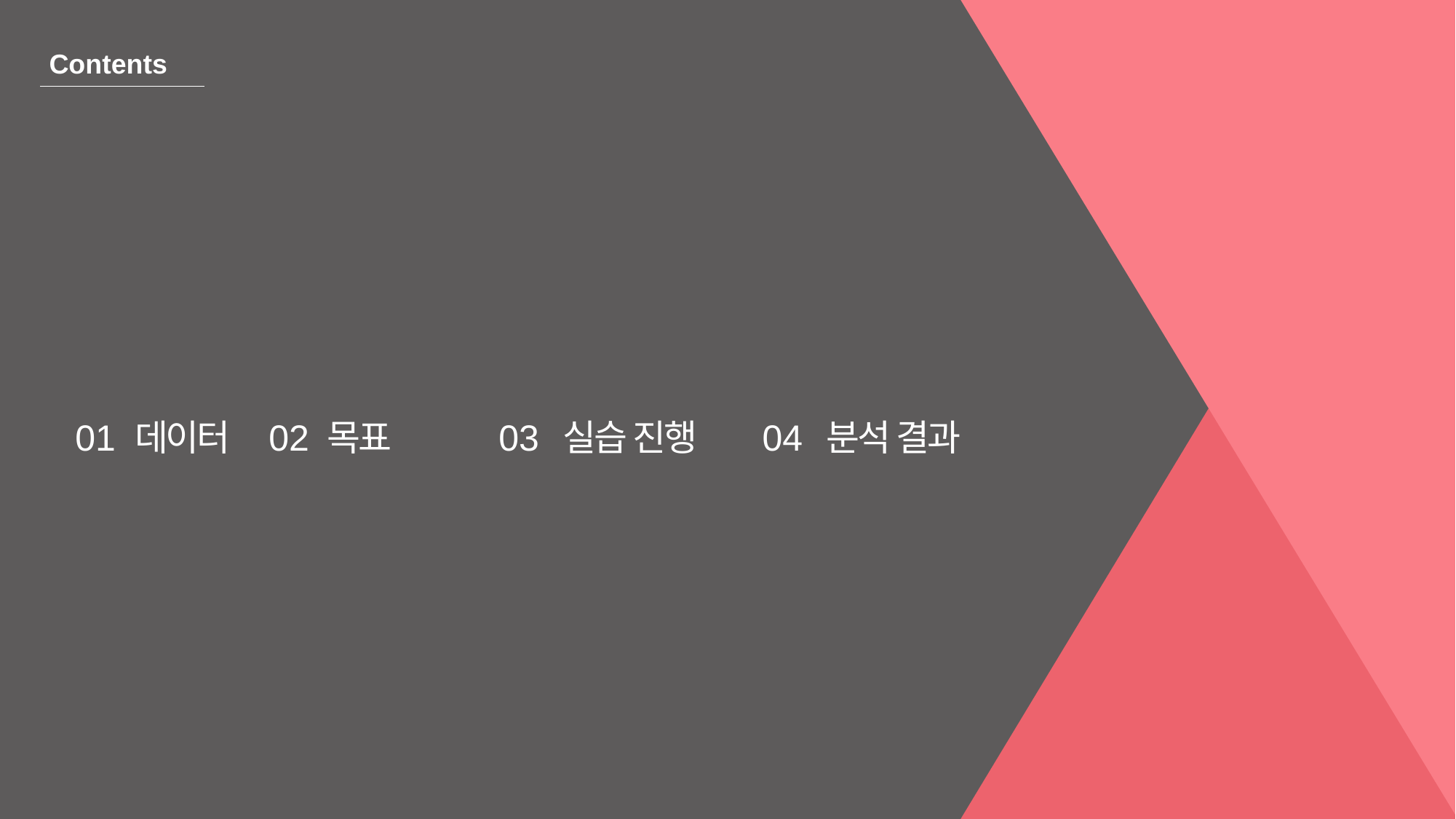

Contents
01
데이터
02
목표
03
실습 진행
04
분석 결과